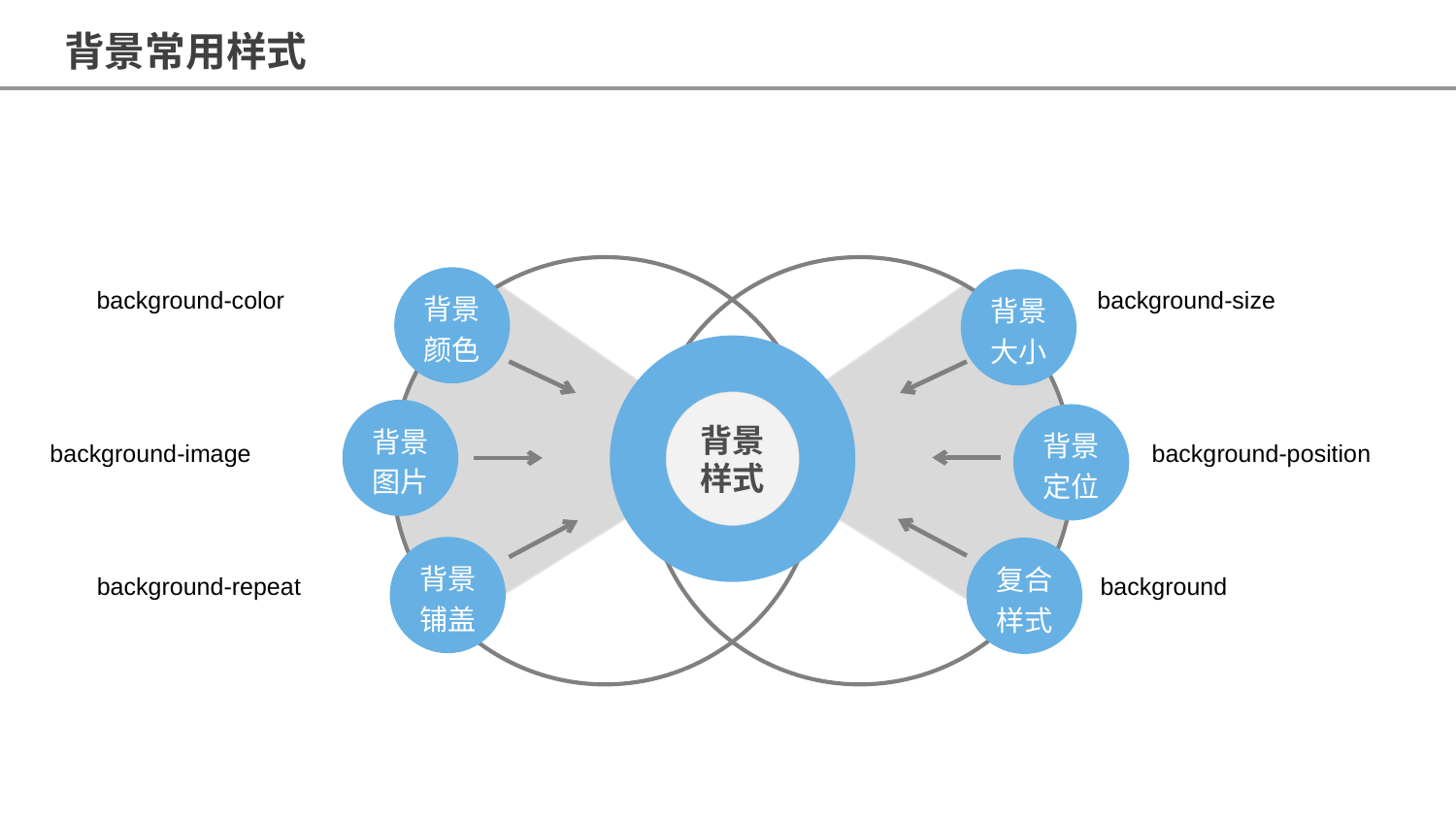

背景常用样式

背景颜色
背景大小
background-color
background-size

背景样式
背景图片
背景定位
background-image
background-position
背景铺盖
复合样式
background-repeat
background